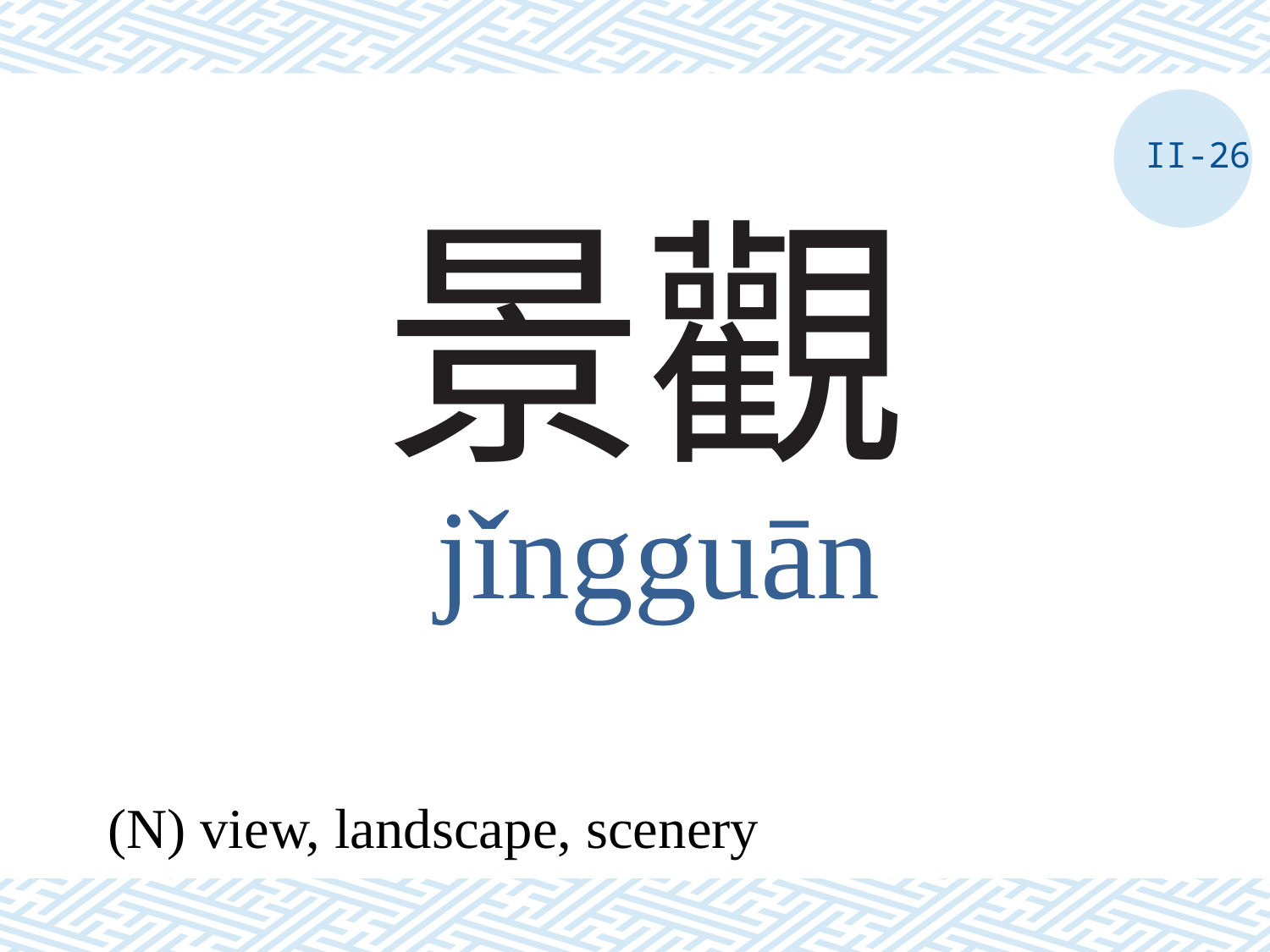

II-26

# 景觀
jǐngguān
(N) view, landscape, scenery